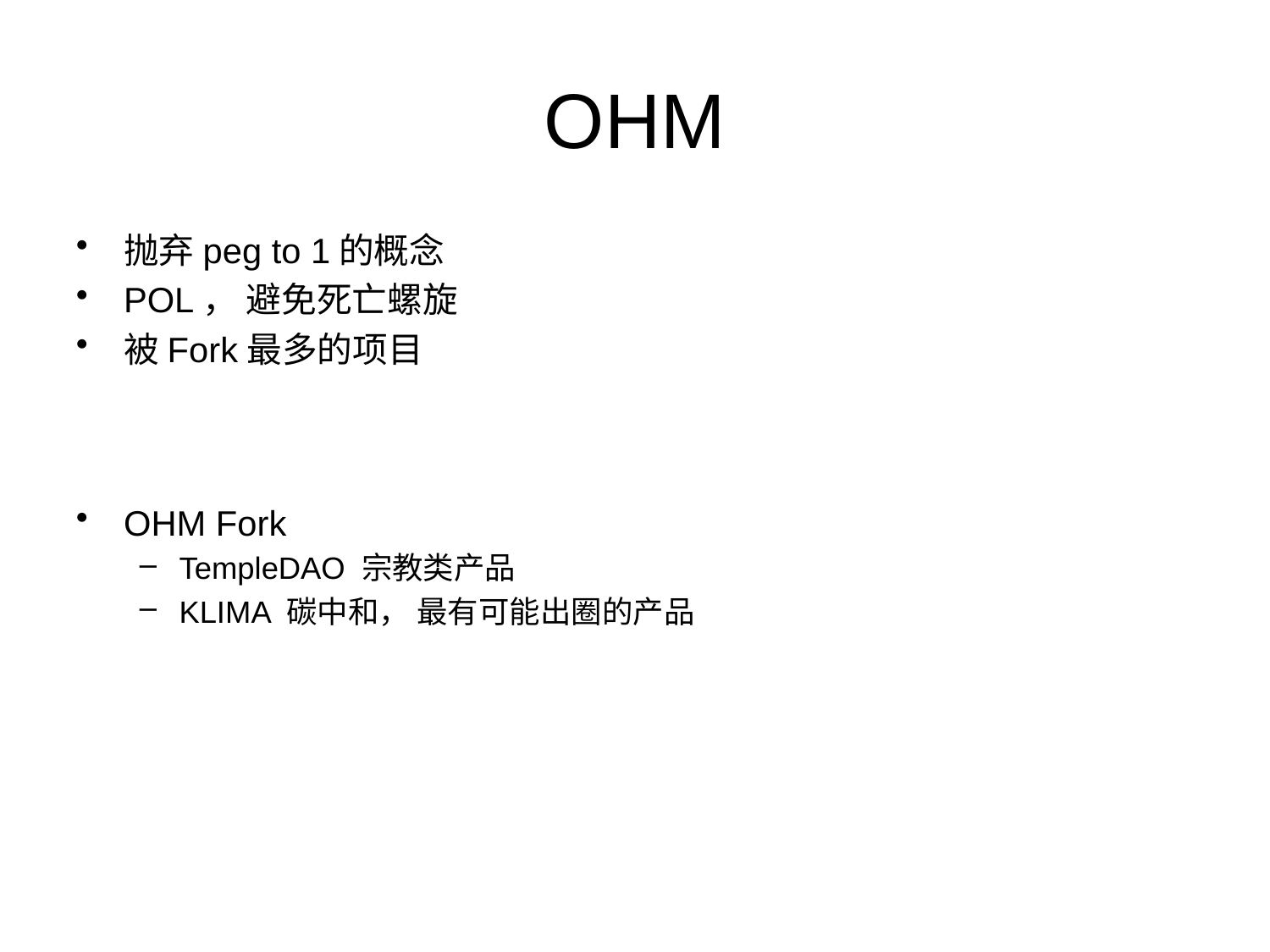

# OHM
抛弃peg to 1的概念
POL， 避免死亡螺旋
被Fork最多的项目

OHM Fork
TempleDAO 宗教类产品
KLIMA 碳中和， 最有可能出圈的产品